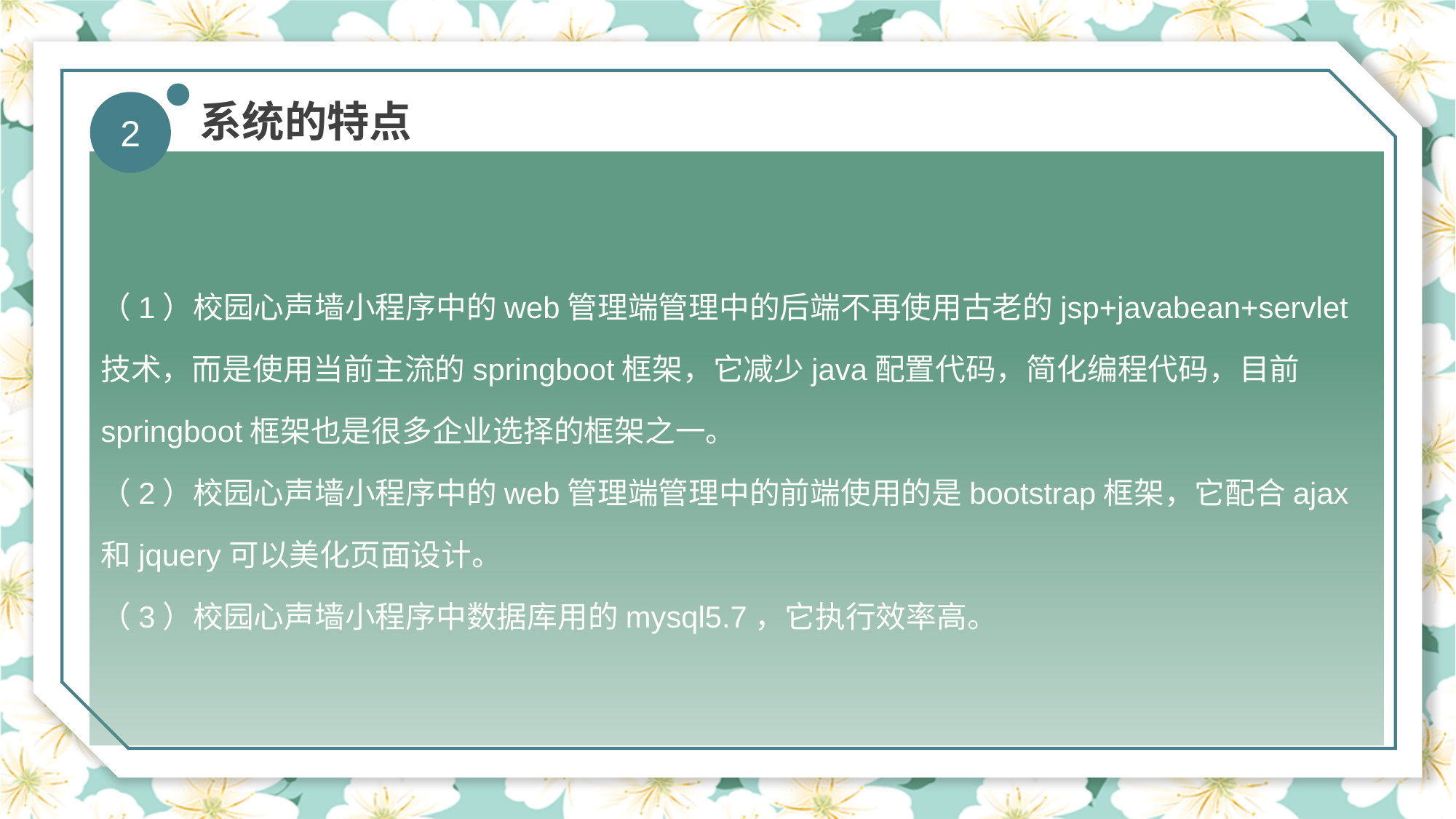

系统的特点
2
（1）校园心声墙小程序中的web管理端管理中的后端不再使用古老的jsp+javabean+servlet技术，而是使用当前主流的springboot框架，它减少java配置代码，简化编程代码，目前springboot框架也是很多企业选择的框架之一。
（2）校园心声墙小程序中的web管理端管理中的前端使用的是bootstrap框架，它配合ajax和jquery可以美化页面设计。
（3）校园心声墙小程序中数据库用的mysql5.7，它执行效率高。